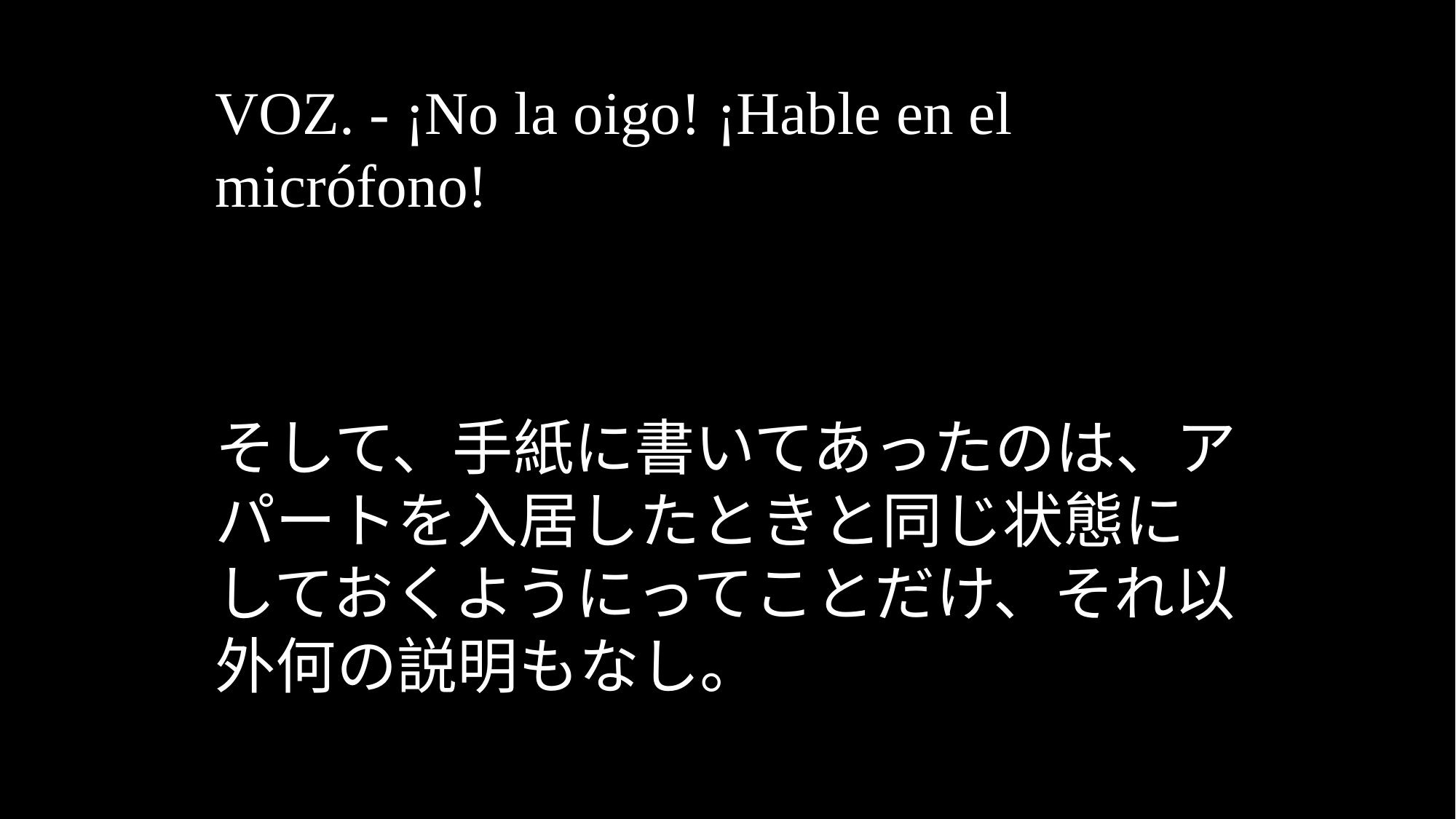

VOZ. - ¡No la oigo! ¡Hable en el micrófono!

そして、手紙に書いてあったのは、アパートを入居したときと同じ状態にしておくようにってことだけ、それ以外何の説明もなし。